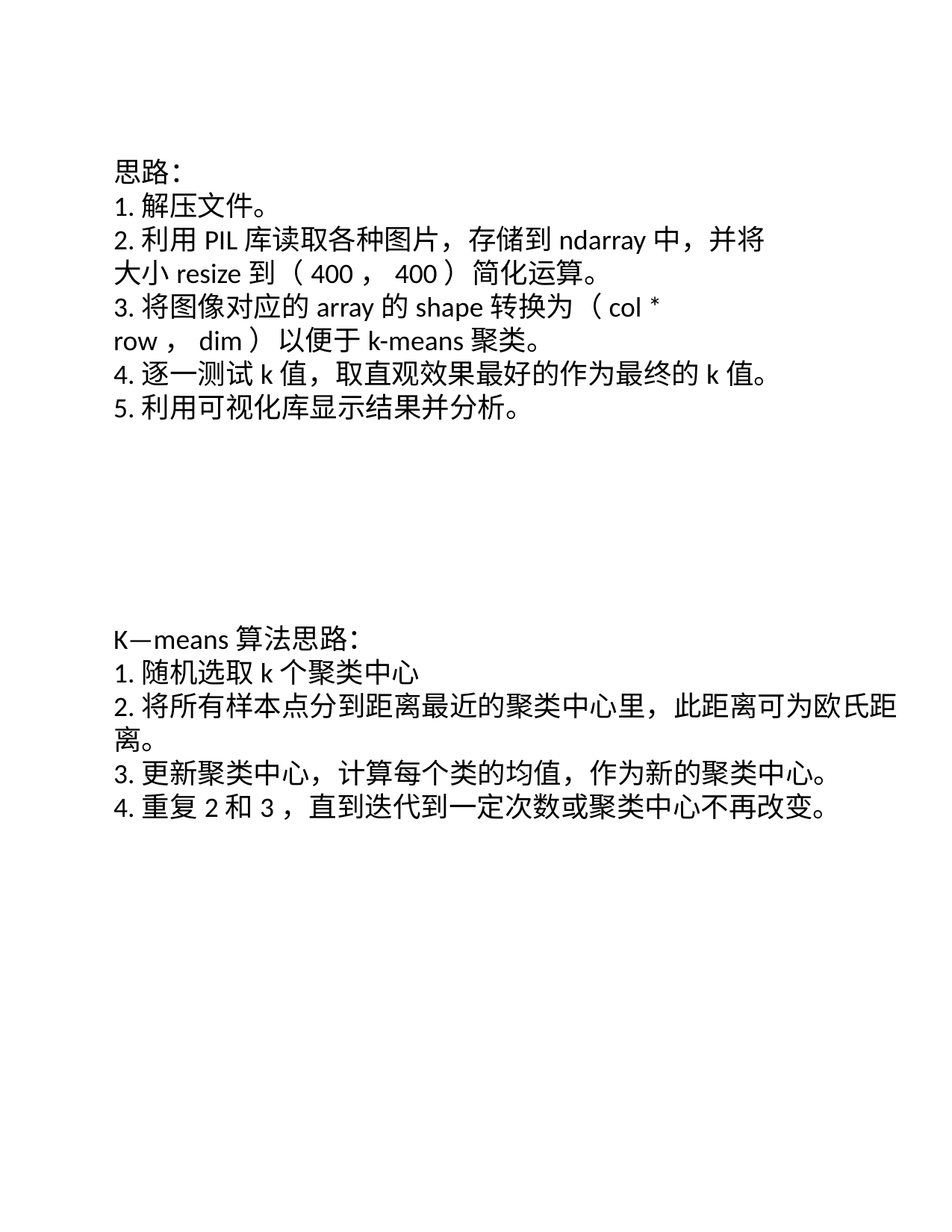

思路：
1.解压文件。
2.利用PIL库读取各种图片，存储到ndarray中，并将大小resize到（400，400）简化运算。
3.将图像对应的array的shape转换为（col * row，dim）以便于k-means聚类。
4.逐一测试k值，取直观效果最好的作为最终的k值。
5.利用可视化库显示结果并分析。
K—means算法思路：
1.随机选取k个聚类中心
2.将所有样本点分到距离最近的聚类中心里，此距离可为欧氏距离。
3.更新聚类中心，计算每个类的均值，作为新的聚类中心。
4.重复2和3，直到迭代到一定次数或聚类中心不再改变。